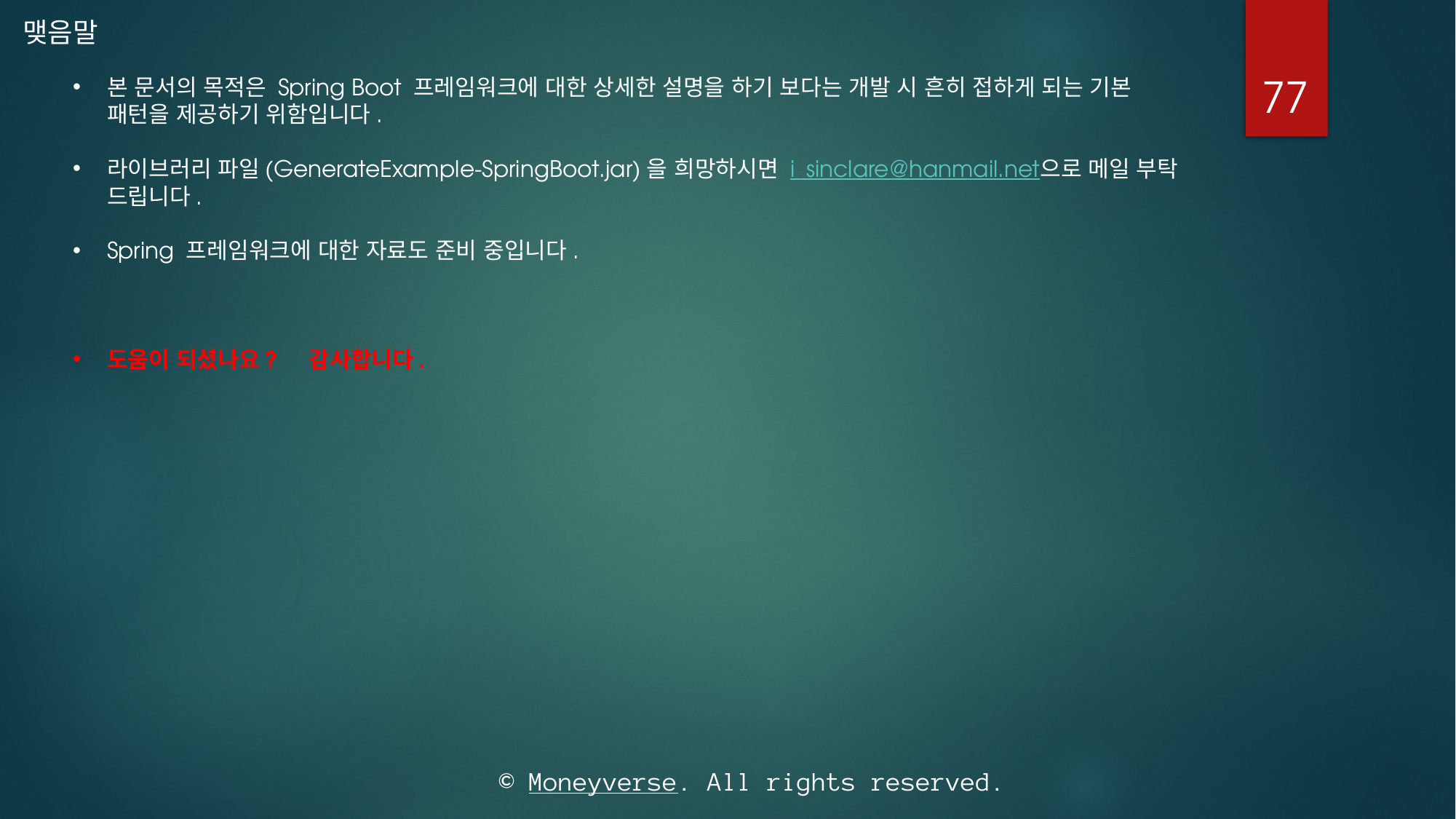

맺음말
77
본 문서의 목적은 Spring Boot 프레임워크에 대한 상세한 설명을 하기 보다는 개발 시 흔히 접하게 되는 기본 패턴을 제공하기 위함입니다.

라이브러리 파일(GenerateExample-SpringBoot.jar)을 희망하시면 i_sinclare@hanmail.net으로 메일 부탁 드립니다.

Spring 프레임워크에 대한 자료도 준비 중입니다.

도움이 되셨나요?    감사합니다.
© Moneyverse. All rights reserved.